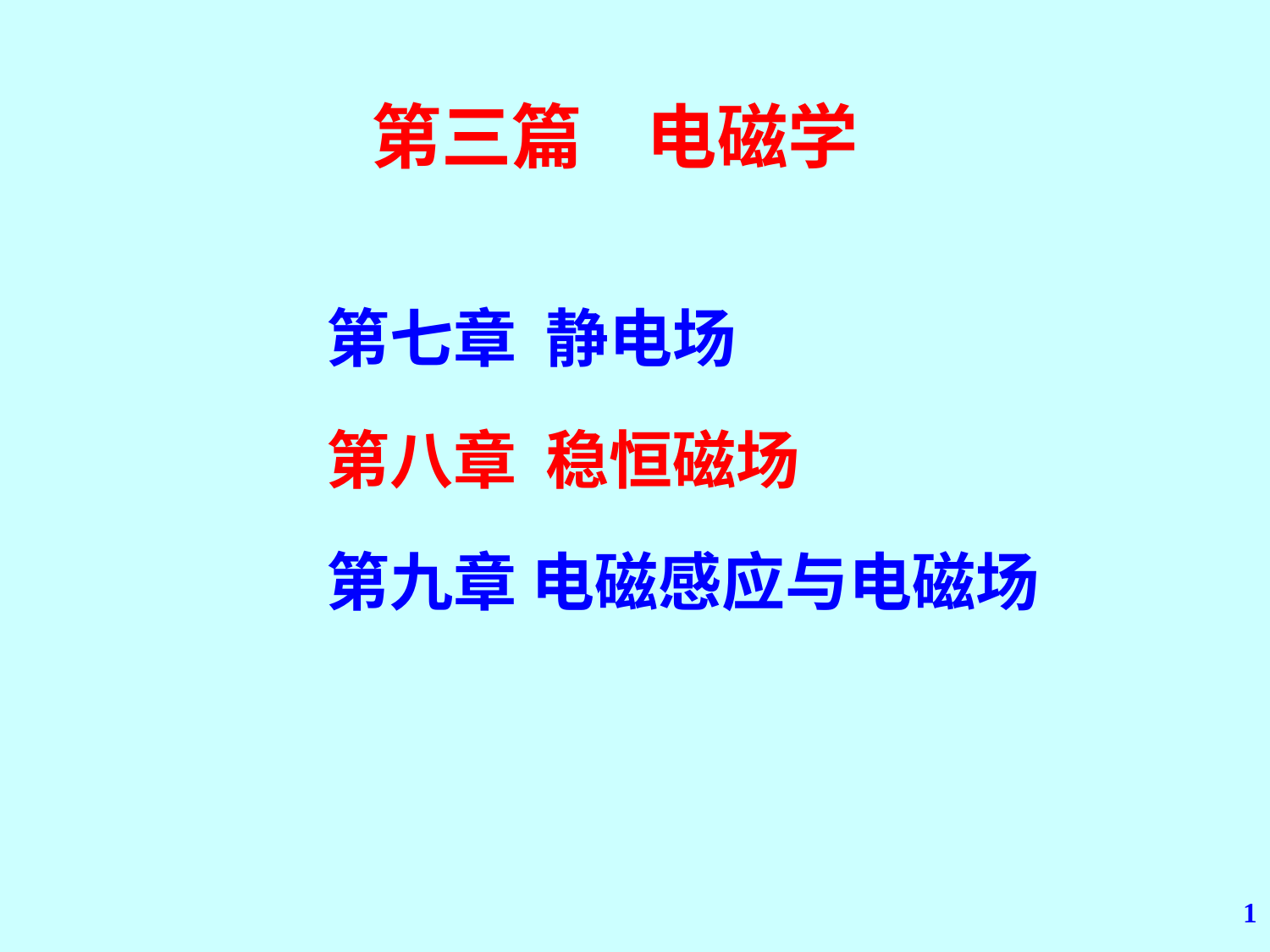

第三篇    电磁学
第七章  静电场
第八章  稳恒磁场
第九章 电磁感应与电磁场
1